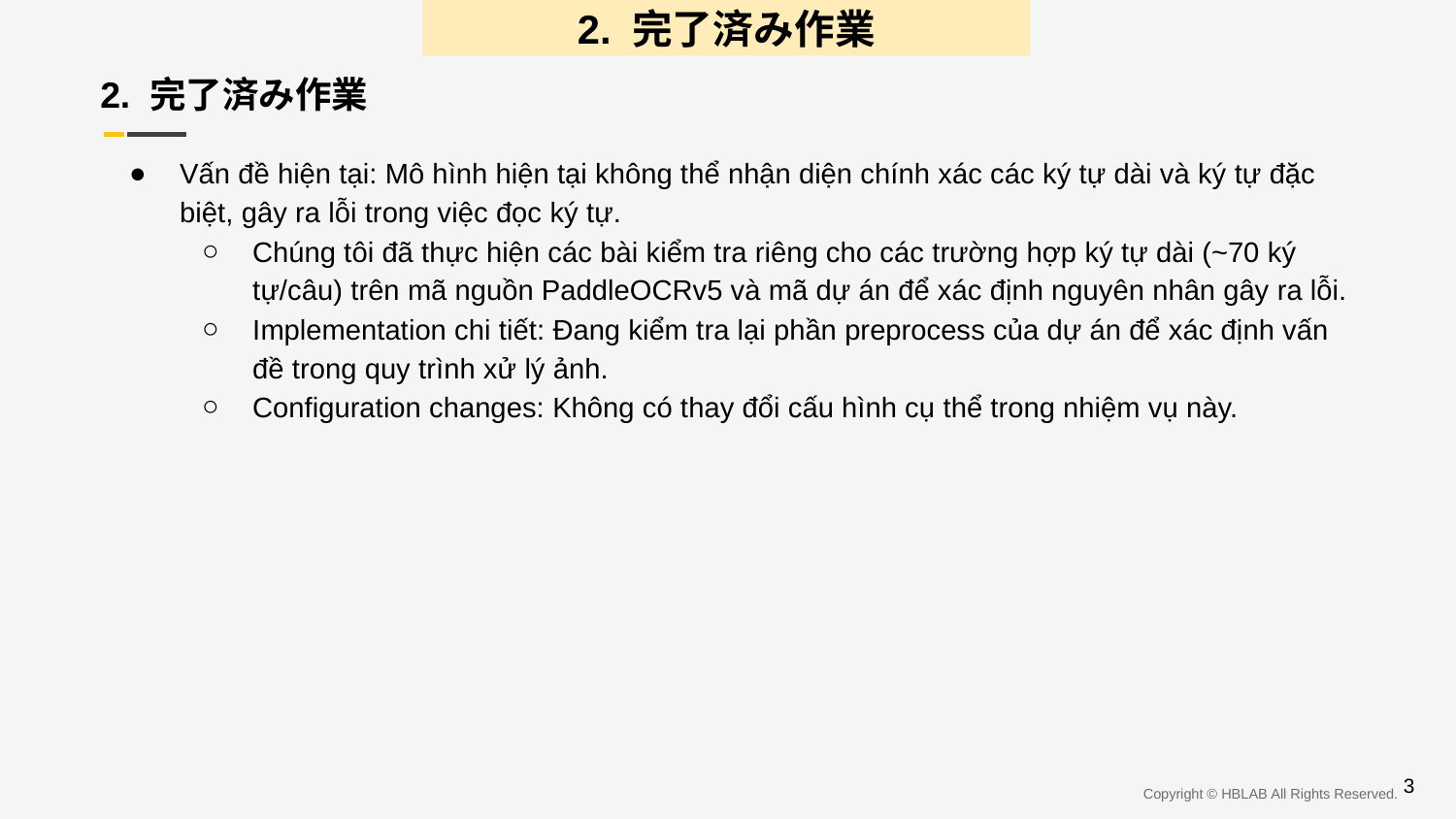

2. 完了済み作業
2. 完了済み作業
Vấn đề hiện tại: Mô hình hiện tại không thể nhận diện chính xác các ký tự dài và ký tự đặc biệt, gây ra lỗi trong việc đọc ký tự.
Chúng tôi đã thực hiện các bài kiểm tra riêng cho các trường hợp ký tự dài (~70 ký tự/câu) trên mã nguồn PaddleOCRv5 và mã dự án để xác định nguyên nhân gây ra lỗi.
Implementation chi tiết: Đang kiểm tra lại phần preprocess của dự án để xác định vấn đề trong quy trình xử lý ảnh.
Configuration changes: Không có thay đổi cấu hình cụ thể trong nhiệm vụ này.
3